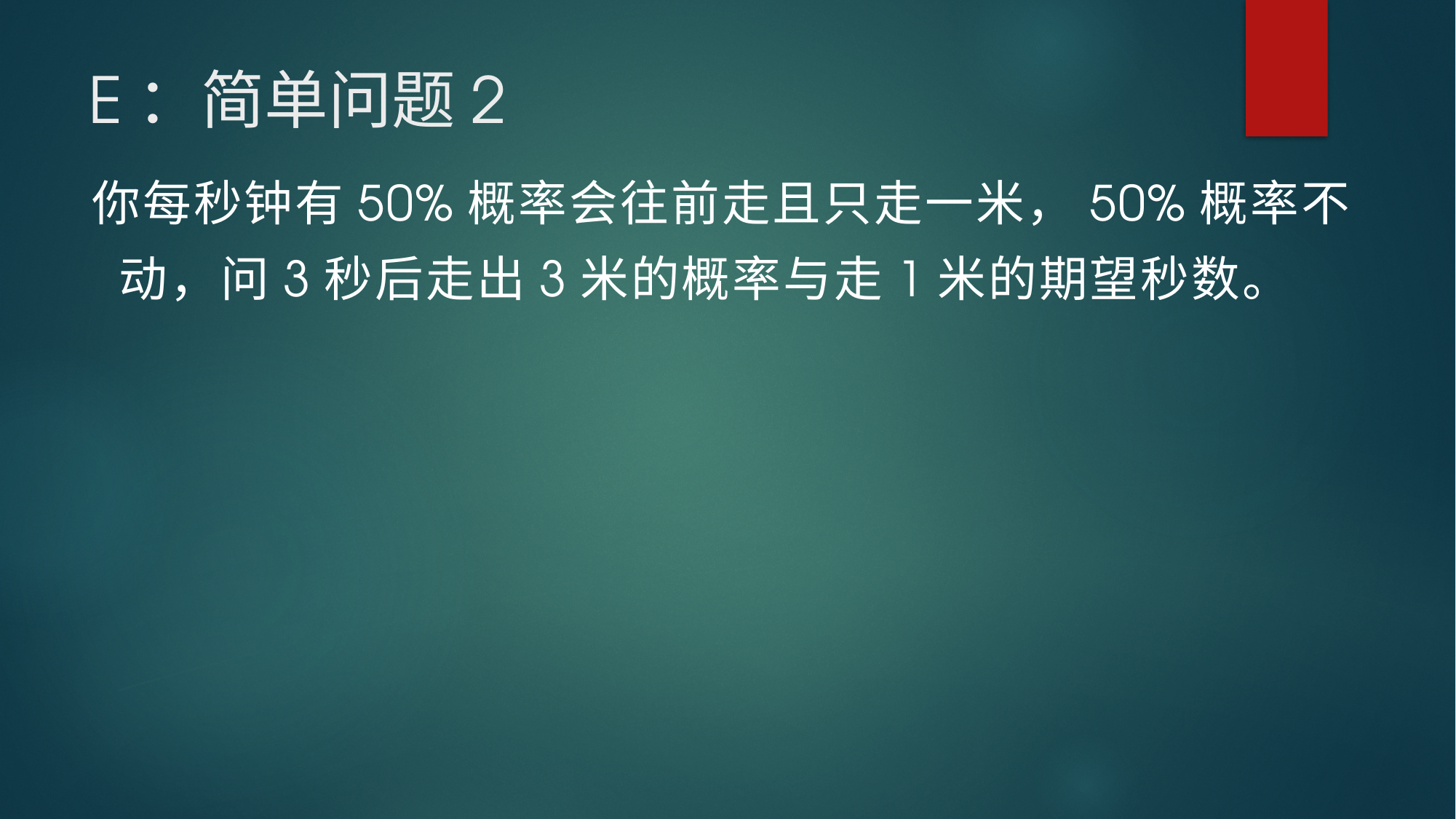

# E：简单问题2
你每秒钟有50%概率会往前走且只走一米，50%概率不动，问3秒后走出3米的概率与走1米的期望秒数。